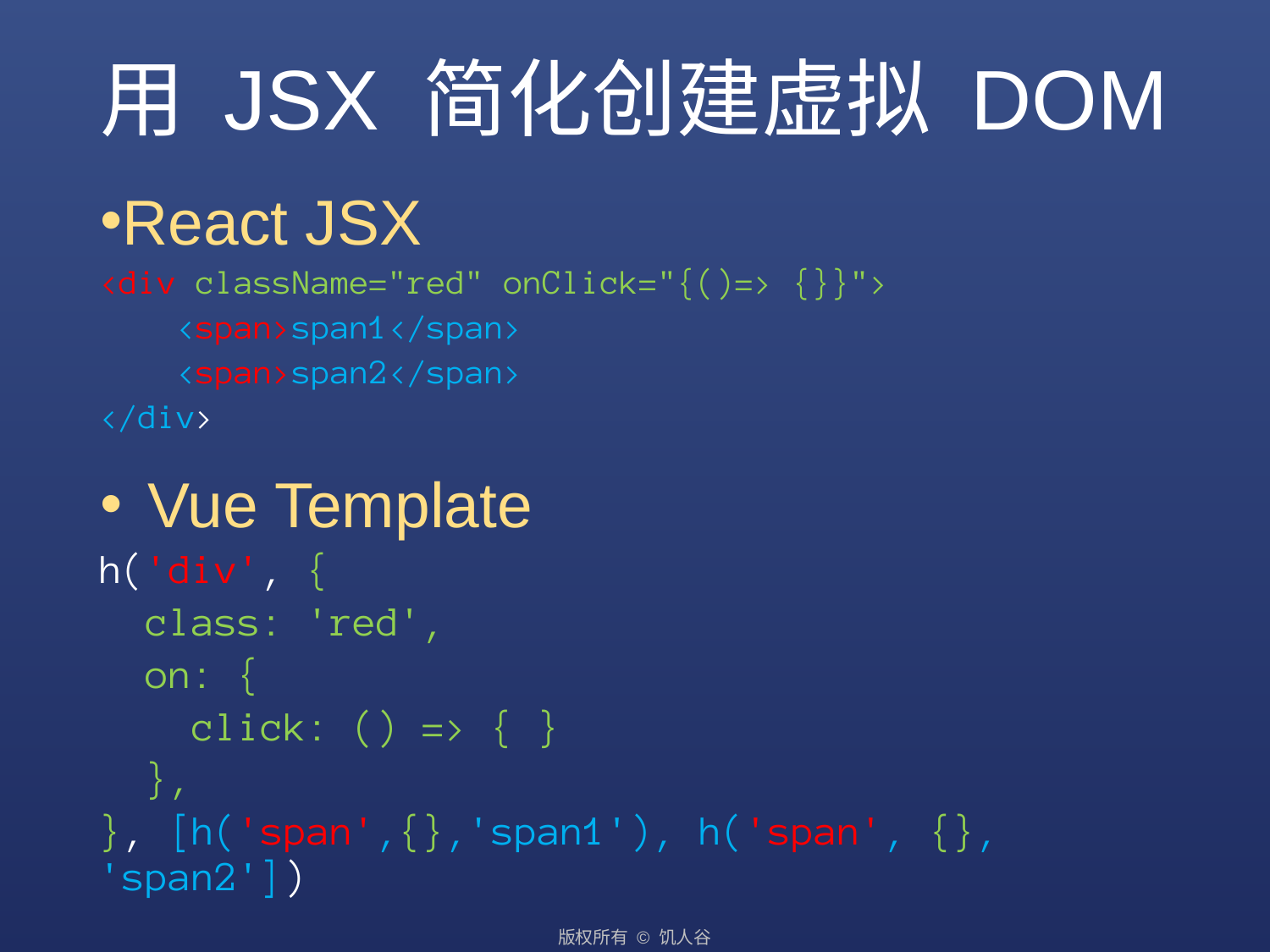

# 用 JSX 简化创建虚拟 DOM
React JSX
<div className="red" onClick="{()=> {}}">
    <span>span1</span>
    <span>span2</span>
</div>
Vue Template
h('div', {
  class: 'red',
  on: {
    click: () => { }
  },
}, [h('span',{},'span1'), h('span', {}, 'span2'])